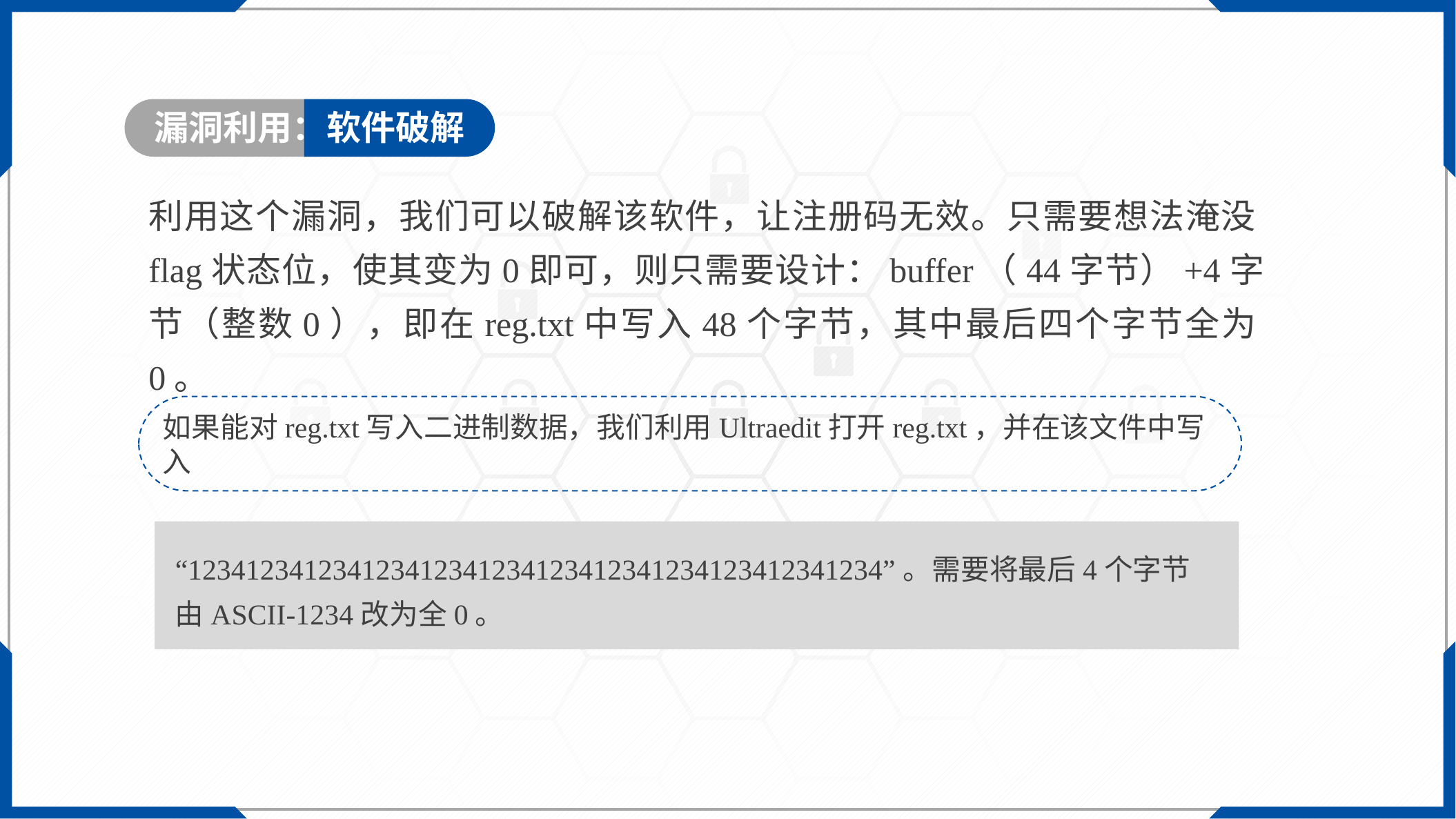

漏洞利用：软件破解
利用这个漏洞，我们可以破解该软件，让注册码无效。只需要想法淹没flag状态位，使其变为0即可，则只需要设计：buffer（44字节）+4字节（整数0），即在reg.txt中写入48个字节，其中最后四个字节全为0。
如果能对reg.txt写入二进制数据，我们利用Ultraedit打开reg.txt，并在该文件中写入
“123412341234123412341234123412341234123412341234”。需要将最后4个字节由ASCII-1234改为全0。